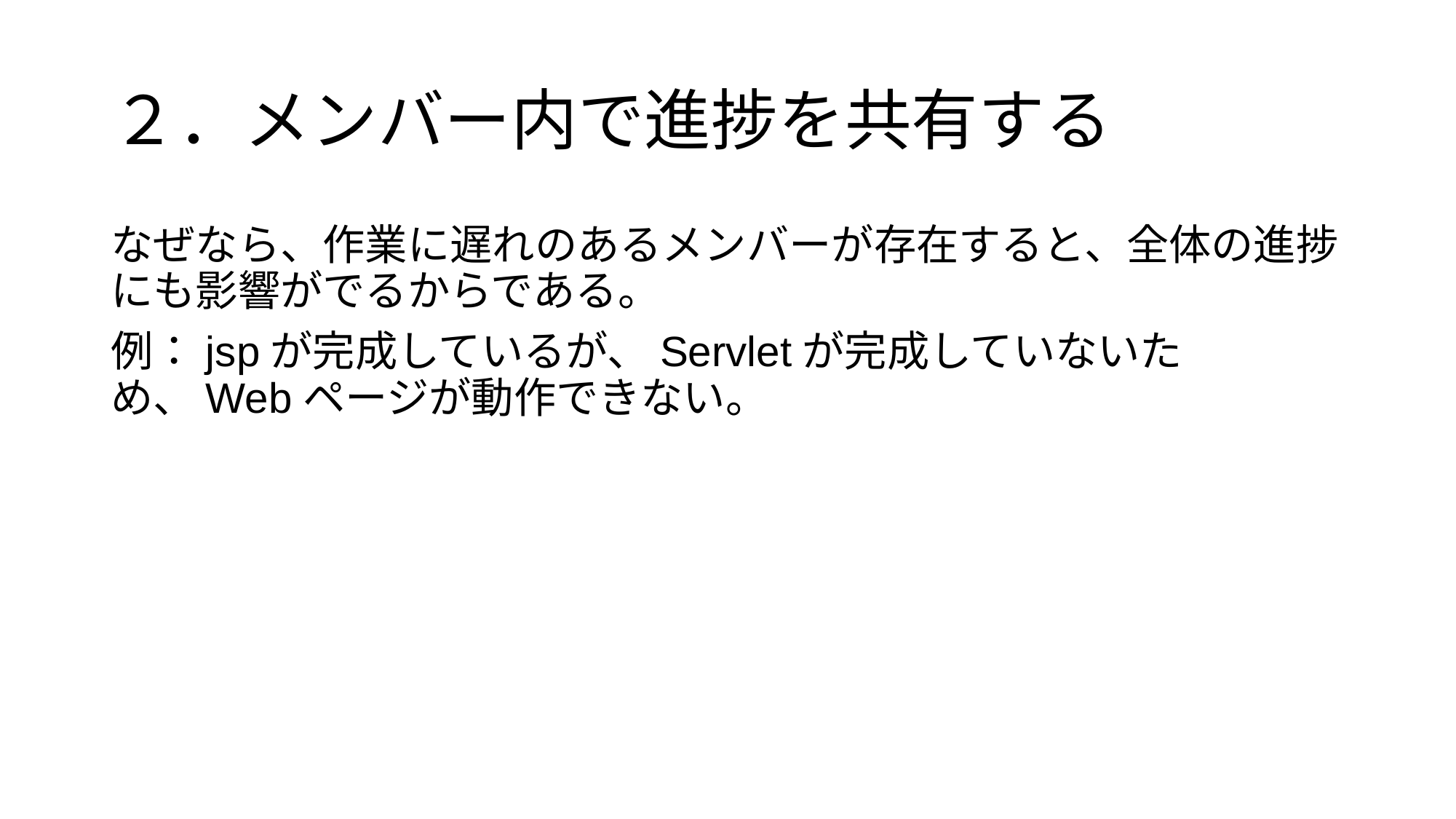

# ２．メンバー内で進捗を共有する
なぜなら、作業に遅れのあるメンバーが存在すると、全体の進捗にも影響がでるからである。
例：jspが完成しているが、Servletが完成していないため、Webページが動作できない。